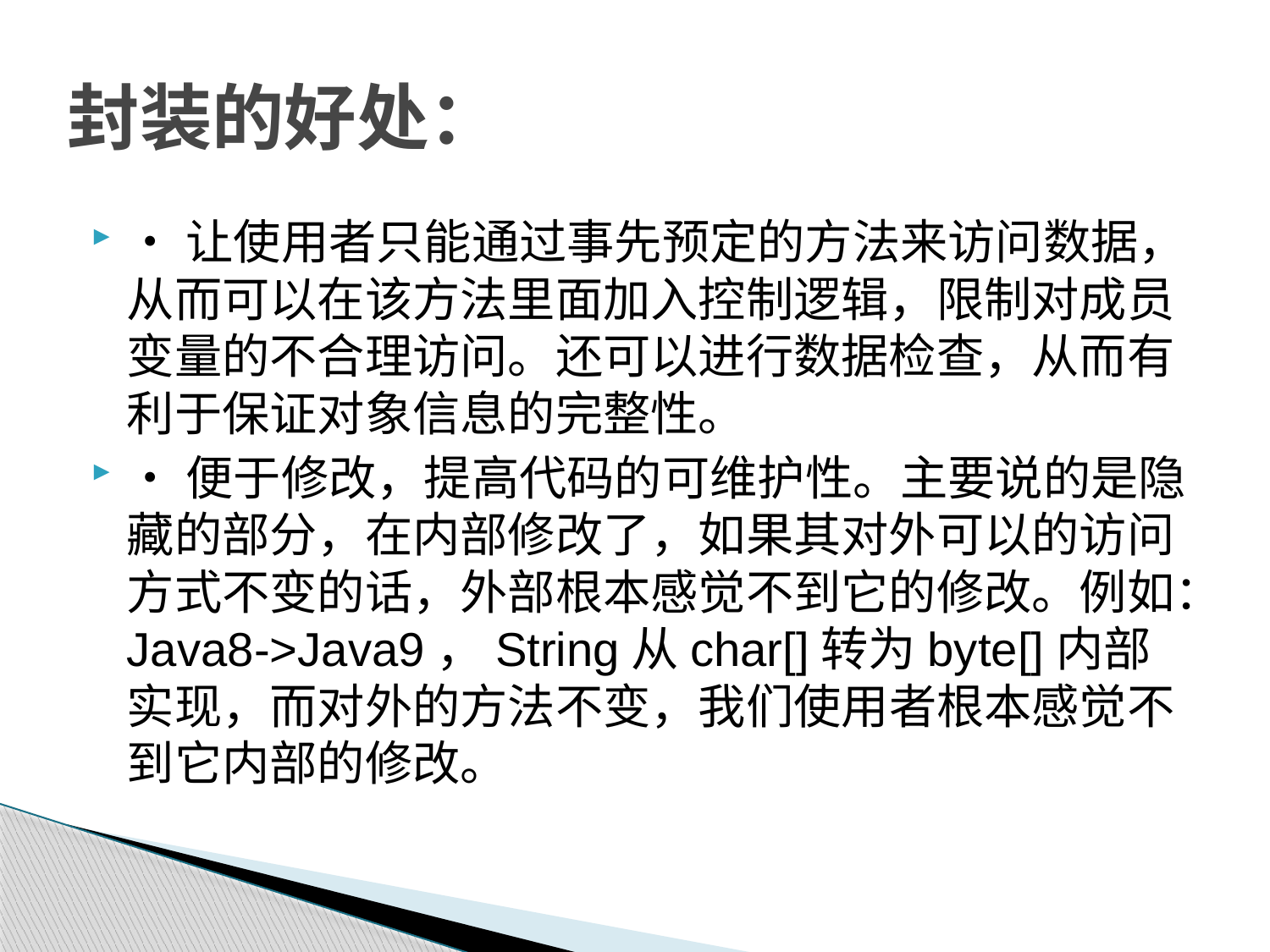

# 封装的好处：
•让使用者只能通过事先预定的方法来访问数据，从而可以在该方法里面加入控制逻辑，限制对成员变量的不合理访问。还可以进行数据检查，从而有利于保证对象信息的完整性。
•便于修改，提高代码的可维护性。主要说的是隐藏的部分，在内部修改了，如果其对外可以的访问方式不变的话，外部根本感觉不到它的修改。例如：Java8->Java9，String从char[]转为byte[]内部实现，而对外的方法不变，我们使用者根本感觉不到它内部的修改。